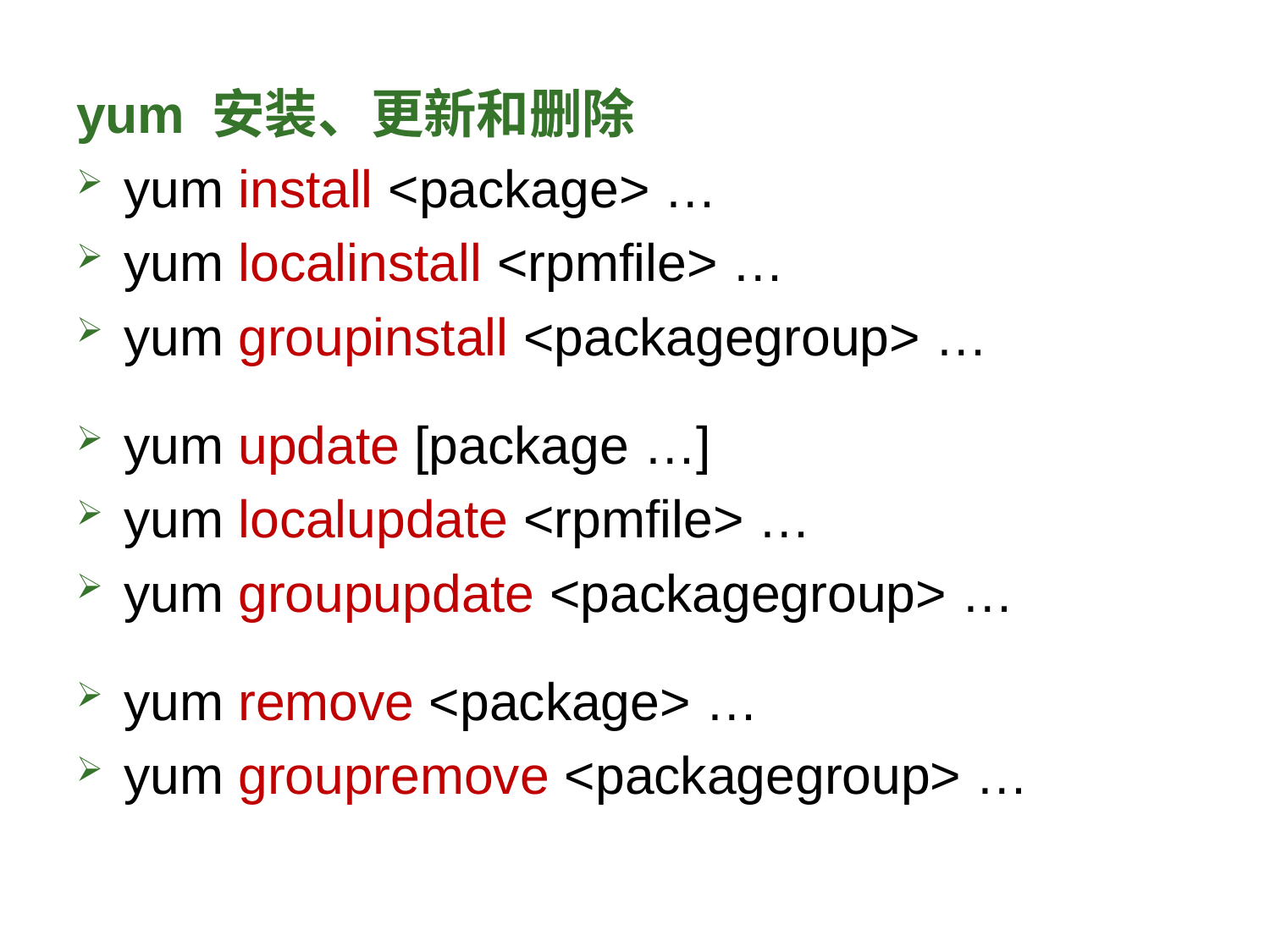

yum 安装、更新和删除
yum install <package> …
yum localinstall <rpmfile> …
yum groupinstall <packagegroup> …

yum update [package …]
yum localupdate <rpmfile> …
yum groupupdate <packagegroup> …

yum remove <package> …
yum groupremove <packagegroup> …